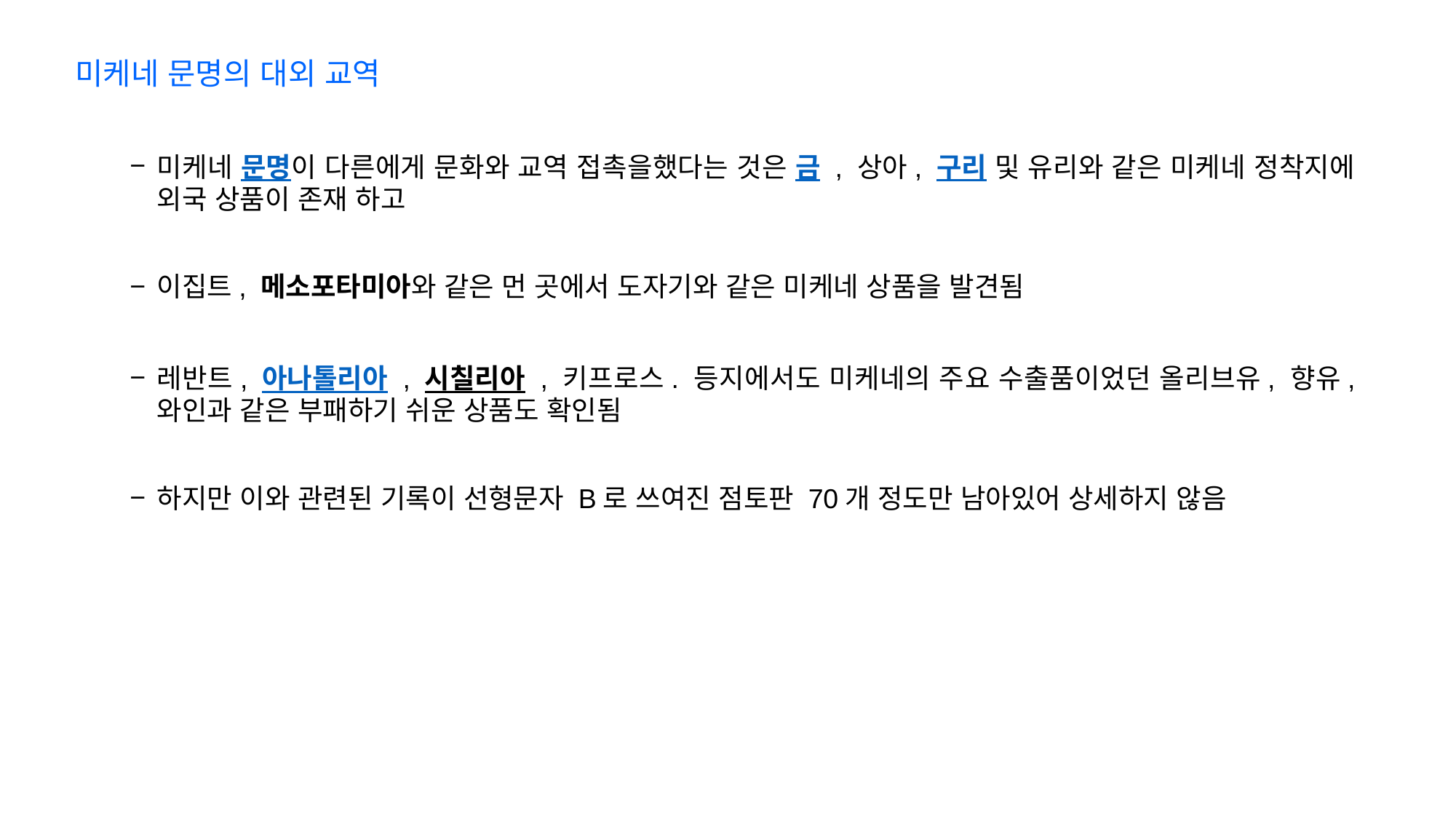

미케네 문명의 대외 교역

미케네 문명이 다른에게 문화와 교역 접촉을했다는 것은 금 , 상아, 구리 및 유리와 같은 미케네 정착지에 외국 상품이 존재 하고

이집트, 메소포타미아와 같은 먼 곳에서 도자기와 같은 미케네 상품을 발견됨

레반트, 아나톨리아 , 시칠리아 , 키프로스. 등지에서도 미케네의 주요 수출품이었던 올리브유, 향유, 와인과 같은 부패하기 쉬운 상품도 확인됨

하지만 이와 관련된 기록이 선형문자 B로 쓰여진 점토판 70개 정도만 남아있어 상세하지 않음